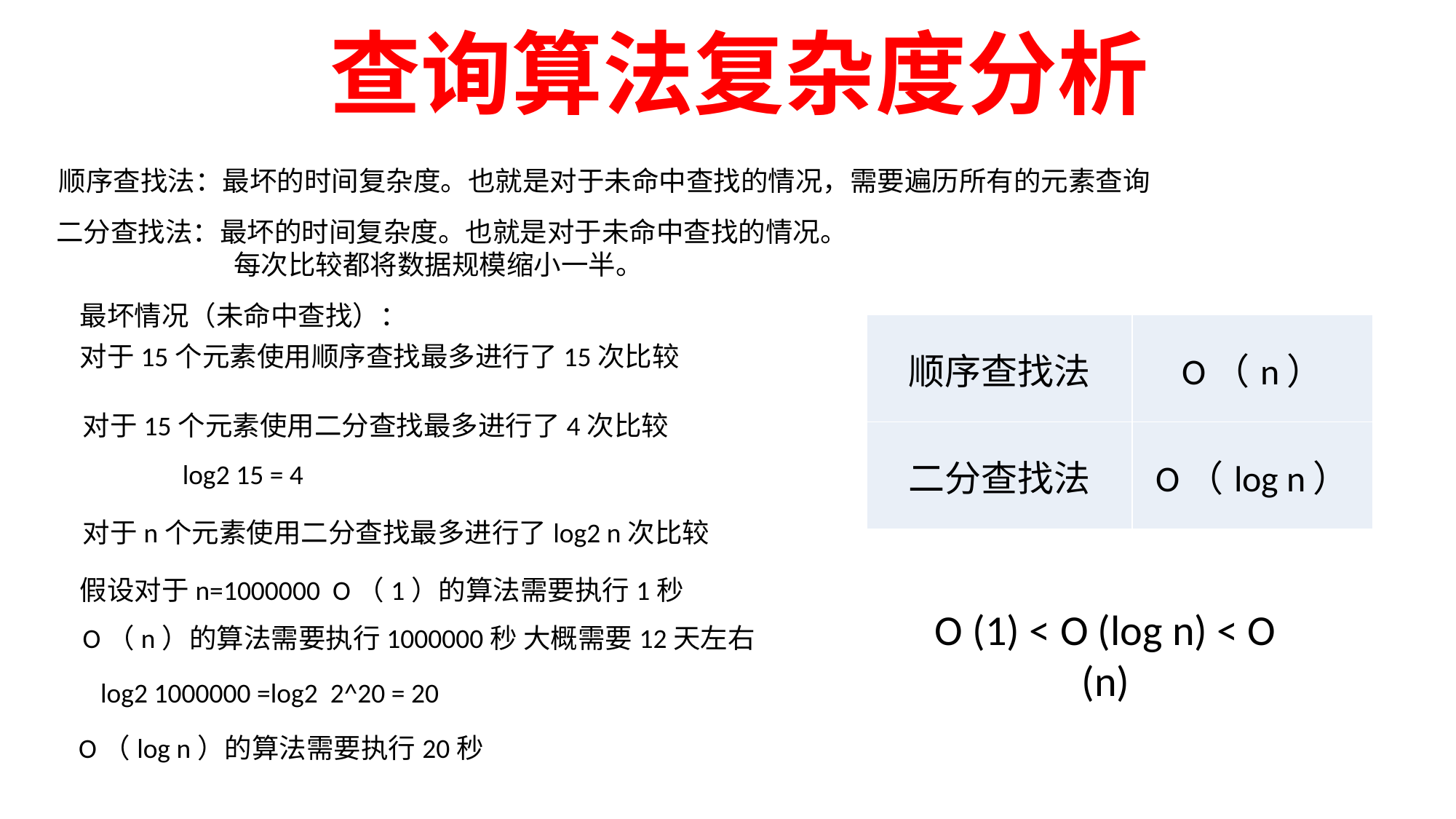

查询算法复杂度分析
顺序查找法：最坏的时间复杂度。也就是对于未命中查找的情况，需要遍历所有的元素查询
二分查找法：最坏的时间复杂度。也就是对于未命中查找的情况。
每次比较都将数据规模缩小一半。
最坏情况（未命中查找）：
| 顺序查找法 | O（n） |
| --- | --- |
| 二分查找法 | O（log n） |
对于15个元素使用顺序查找最多进行了15次比较
对于15个元素使用二分查找最多进行了4次比较
log2 15 = 4
对于n个元素使用二分查找最多进行了log2 n次比较
假设对于n=1000000  O（1）的算法需要执行1秒
O (1) < O (log n) < O (n)
O（n）的算法需要执行1000000秒 大概需要12天左右
log2 1000000 =log2  2^20 = 20‬
O（log n）的算法需要执行20秒